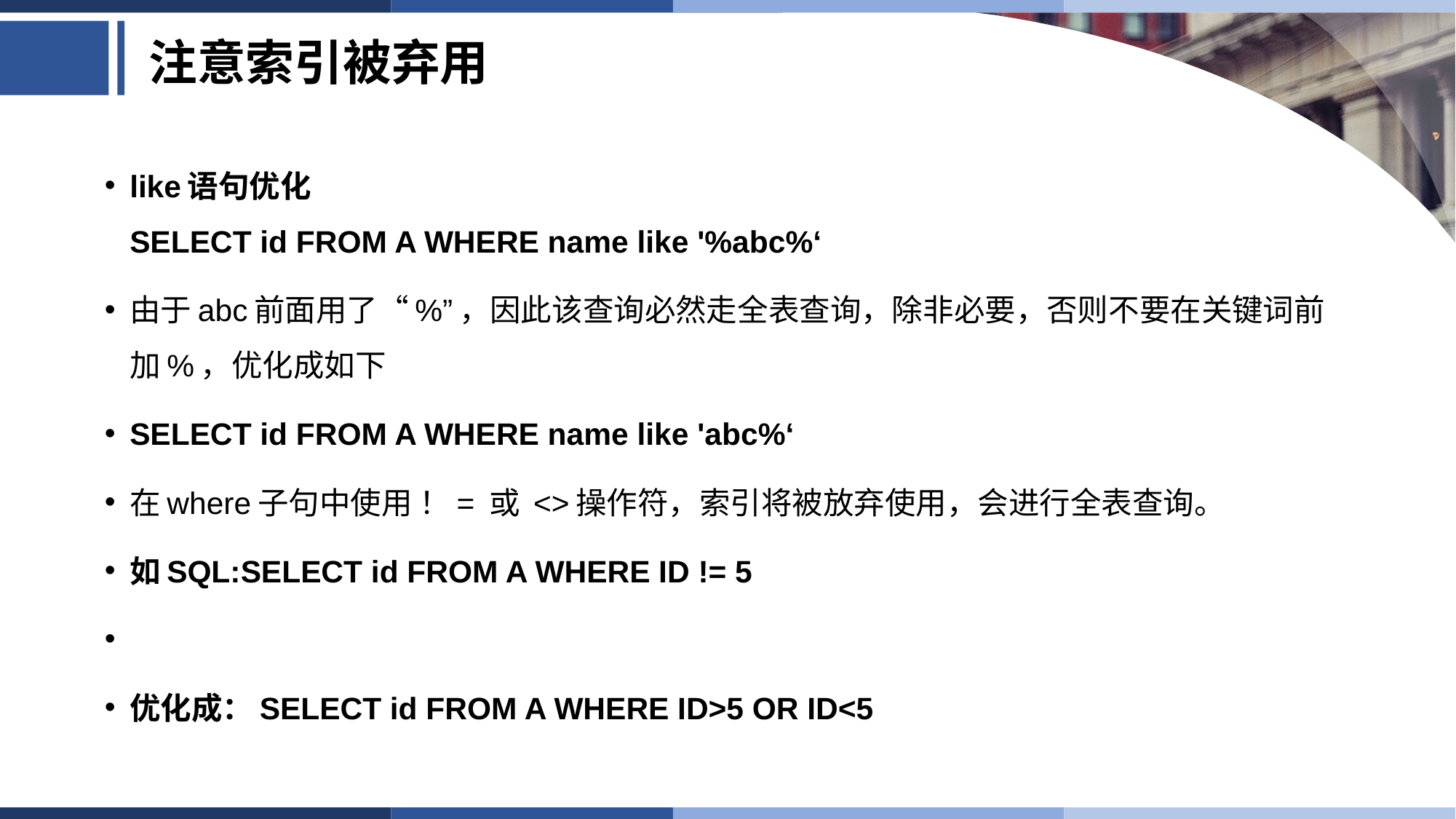

# 注意索引被弃用
like语句优化
SELECT id FROM A WHERE name like '%abc%‘
由于abc前面用了“%”，因此该查询必然走全表查询，除非必要，否则不要在关键词前加%，优化成如下
SELECT id FROM A WHERE name like 'abc%‘
在where子句中使用 ！= 或 <>操作符，索引将被放弃使用，会进行全表查询。
如SQL:SELECT id FROM A WHERE ID != 5

优化成：SELECT id FROM A WHERE ID>5 OR ID<5